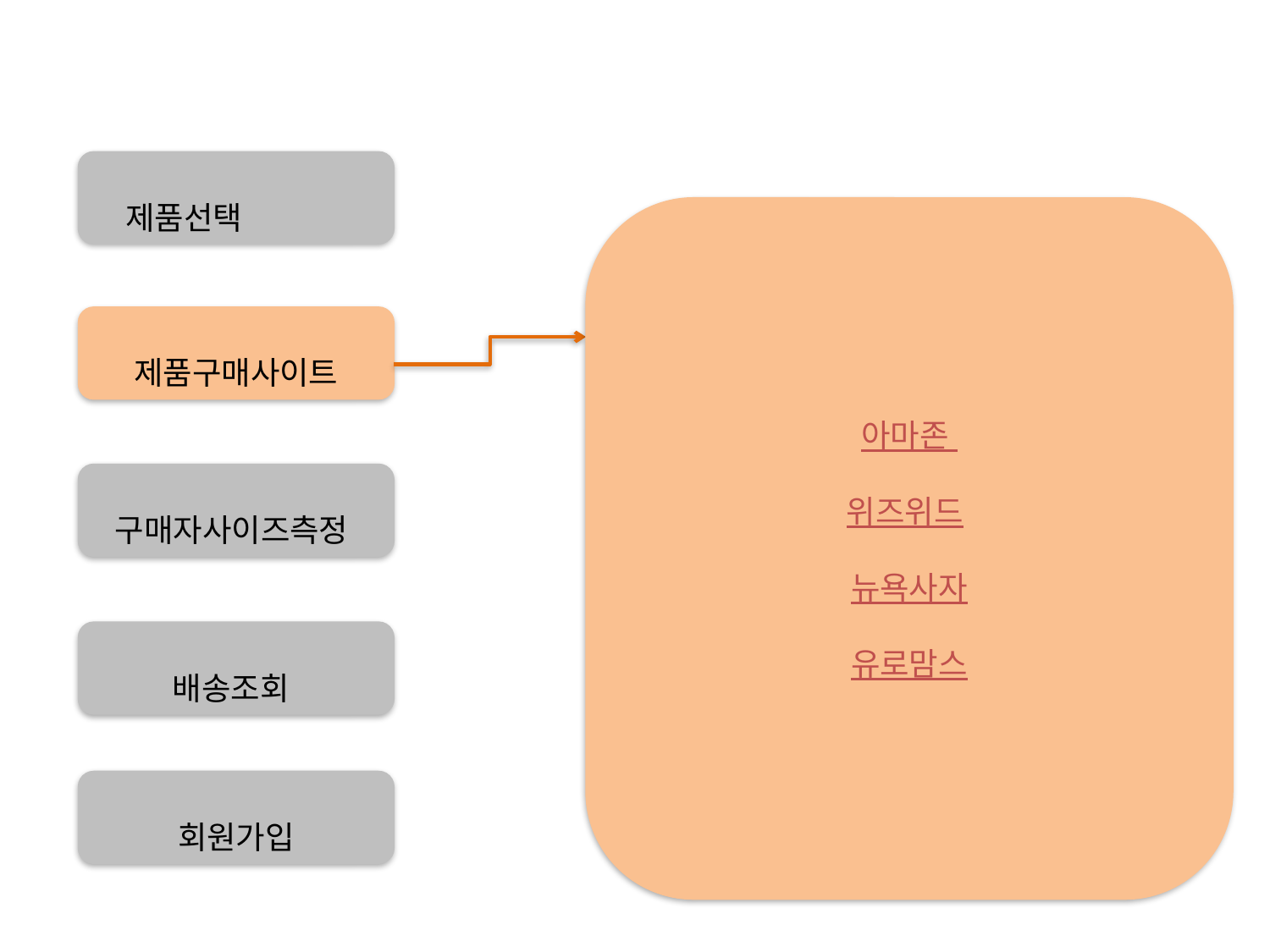

제품선택
아마존

위즈위드

뉴욕사자

유로맘스

제품구매사이트

구매자사이즈측정

배송조회

회원가입